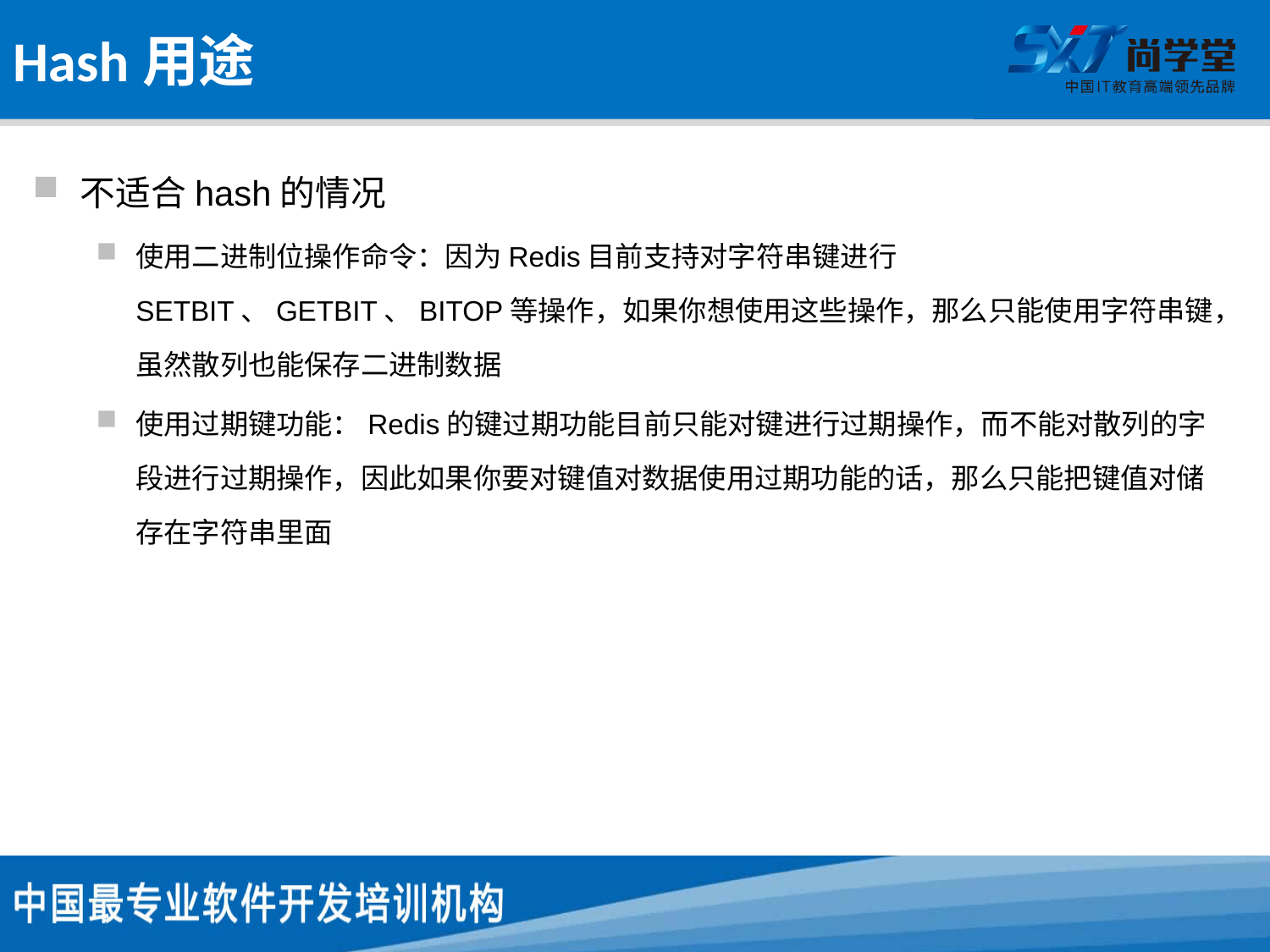

# Hash用途
不适合hash的情况
使用二进制位操作命令：因为Redis目前支持对字符串键进行SETBIT、GETBIT、BITOP等操作，如果你想使用这些操作，那么只能使用字符串键，虽然散列也能保存二进制数据
使用过期键功能：Redis的键过期功能目前只能对键进行过期操作，而不能对散列的字段进行过期操作，因此如果你要对键值对数据使用过期功能的话，那么只能把键值对储存在字符串里面